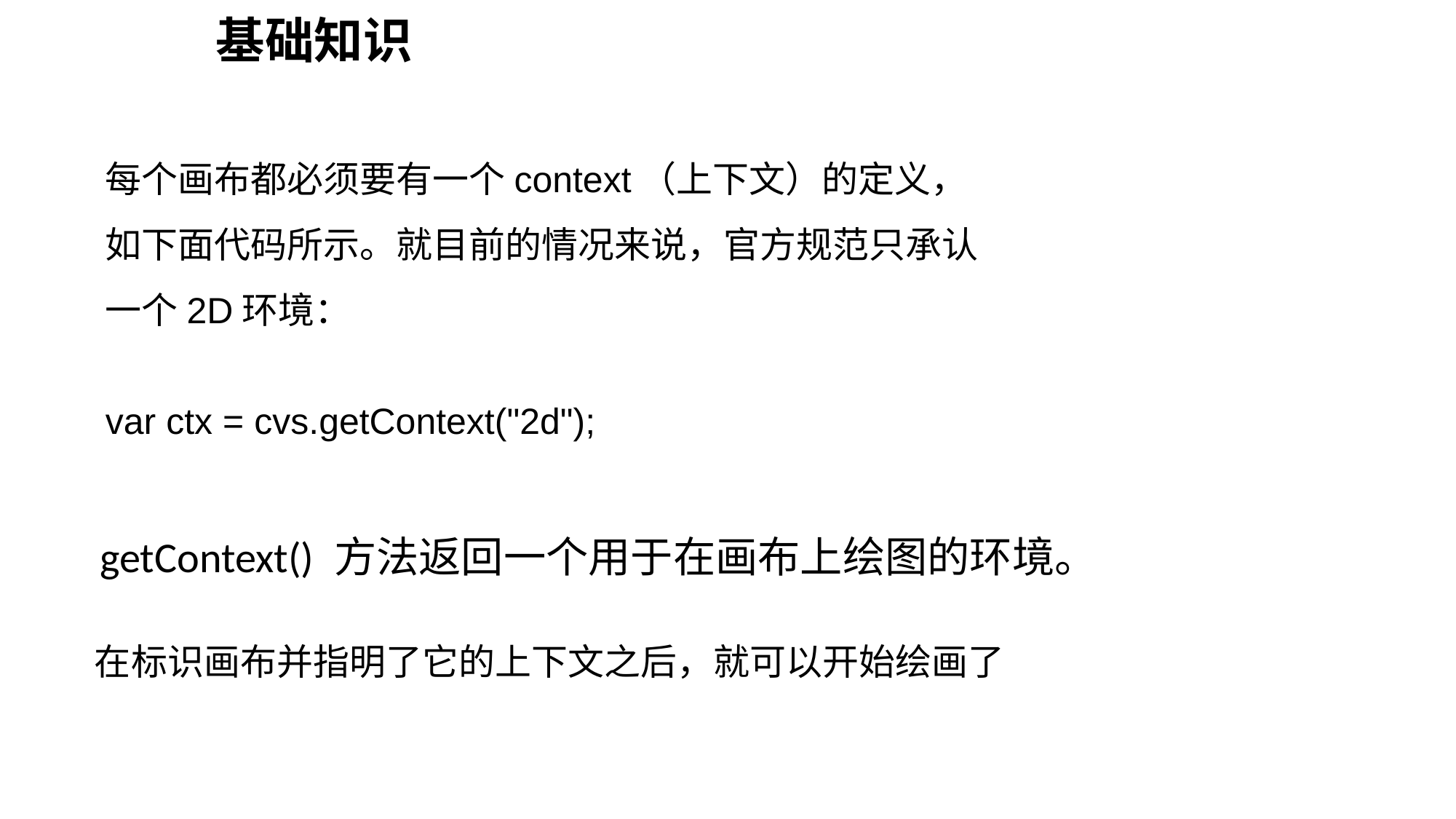

# 基础知识
每个画布都必须要有一个context（上下文）的定义，如下面代码所示。就目前的情况来说，官方规范只承认一个2D环境：
var ctx = cvs.getContext("2d");
getContext() 方法返回一个用于在画布上绘图的环境。
在标识画布并指明了它的上下文之后，就可以开始绘画了